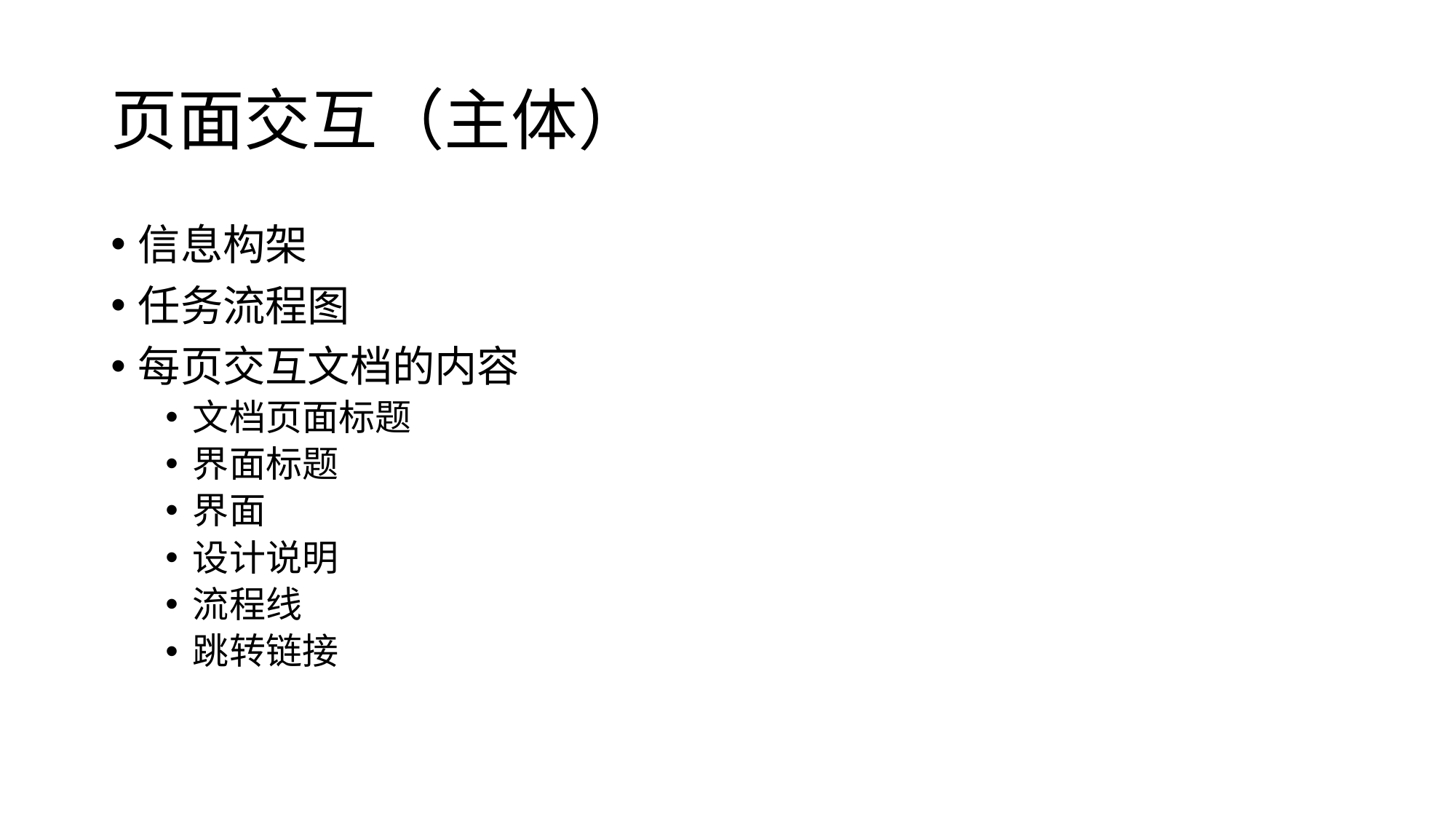

# 页面交互（主体）
信息构架
任务流程图
每页交互文档的内容
文档页面标题
界面标题
界面
设计说明
流程线
跳转链接